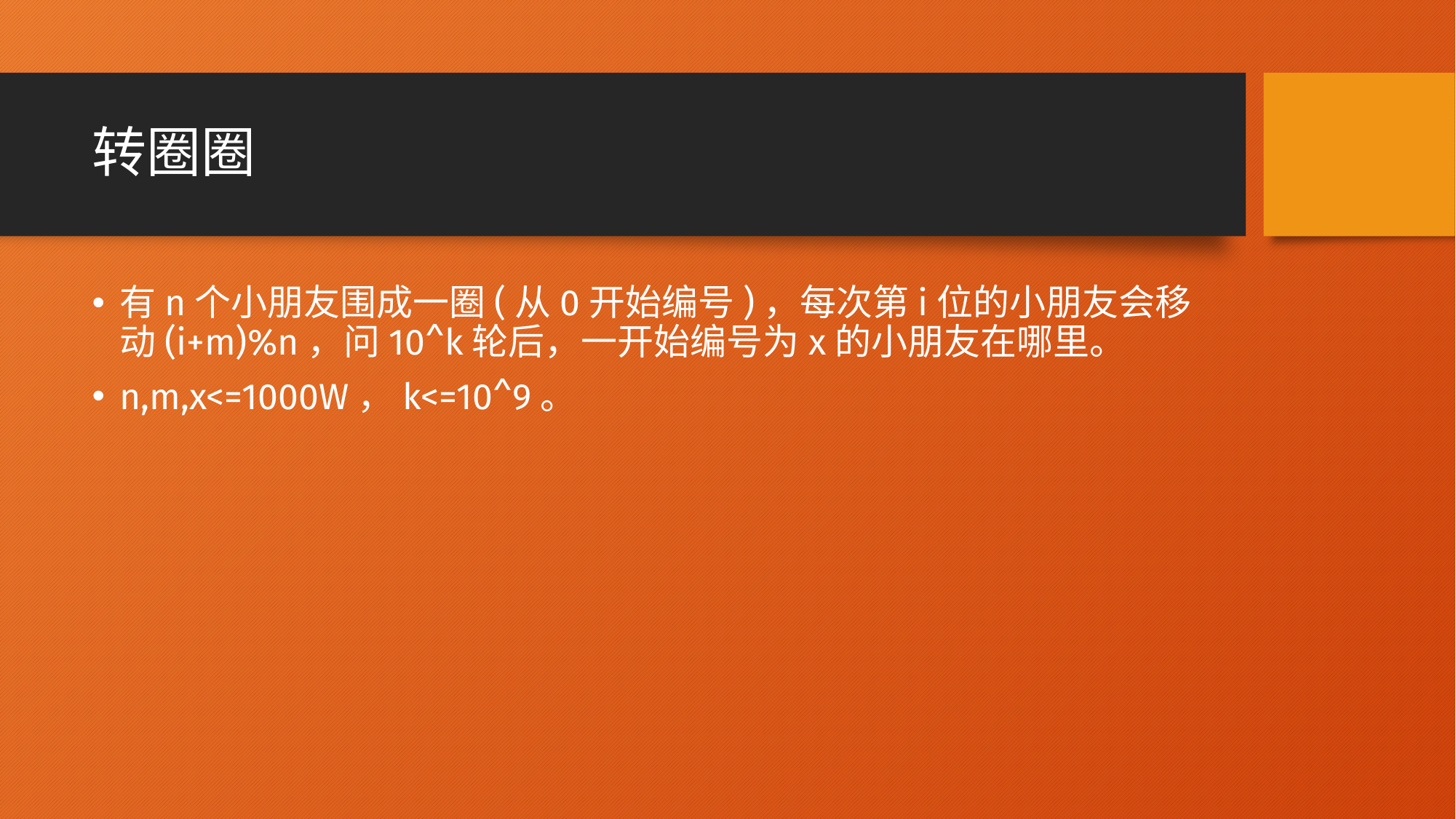

# 转圈圈
有n个小朋友围成一圈(从0开始编号)，每次第i位的小朋友会移动(i+m)%n，问10^k轮后，一开始编号为x的小朋友在哪里。
n,m,x<=1000W，k<=10^9。